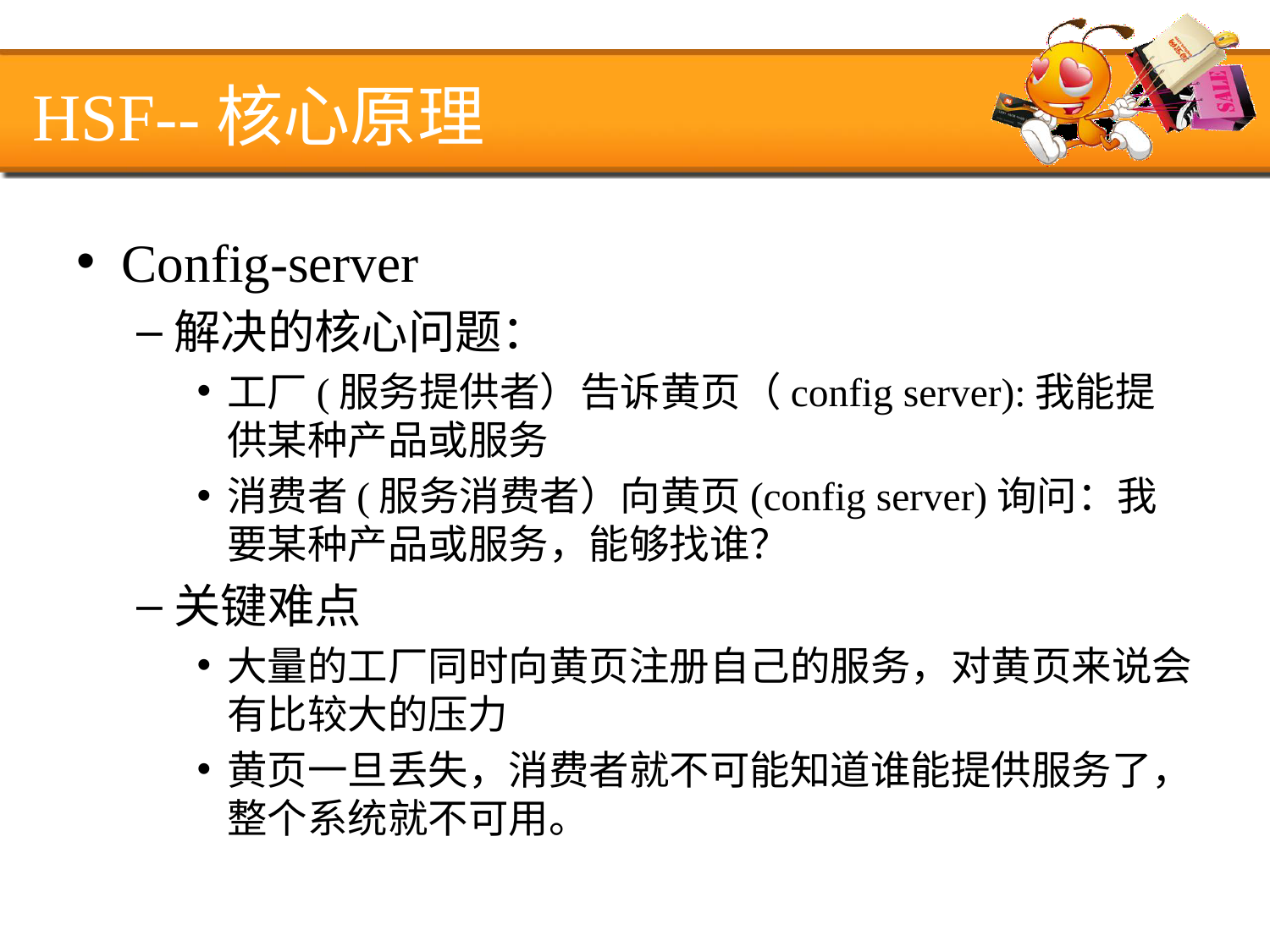

# HSF--核心原理
Config-server
解决的核心问题：
工厂(服务提供者）告诉黄页（config server):我能提供某种产品或服务
消费者(服务消费者）向黄页(config server)询问：我要某种产品或服务，能够找谁？
关键难点
大量的工厂同时向黄页注册自己的服务，对黄页来说会有比较大的压力
黄页一旦丢失，消费者就不可能知道谁能提供服务了，整个系统就不可用。